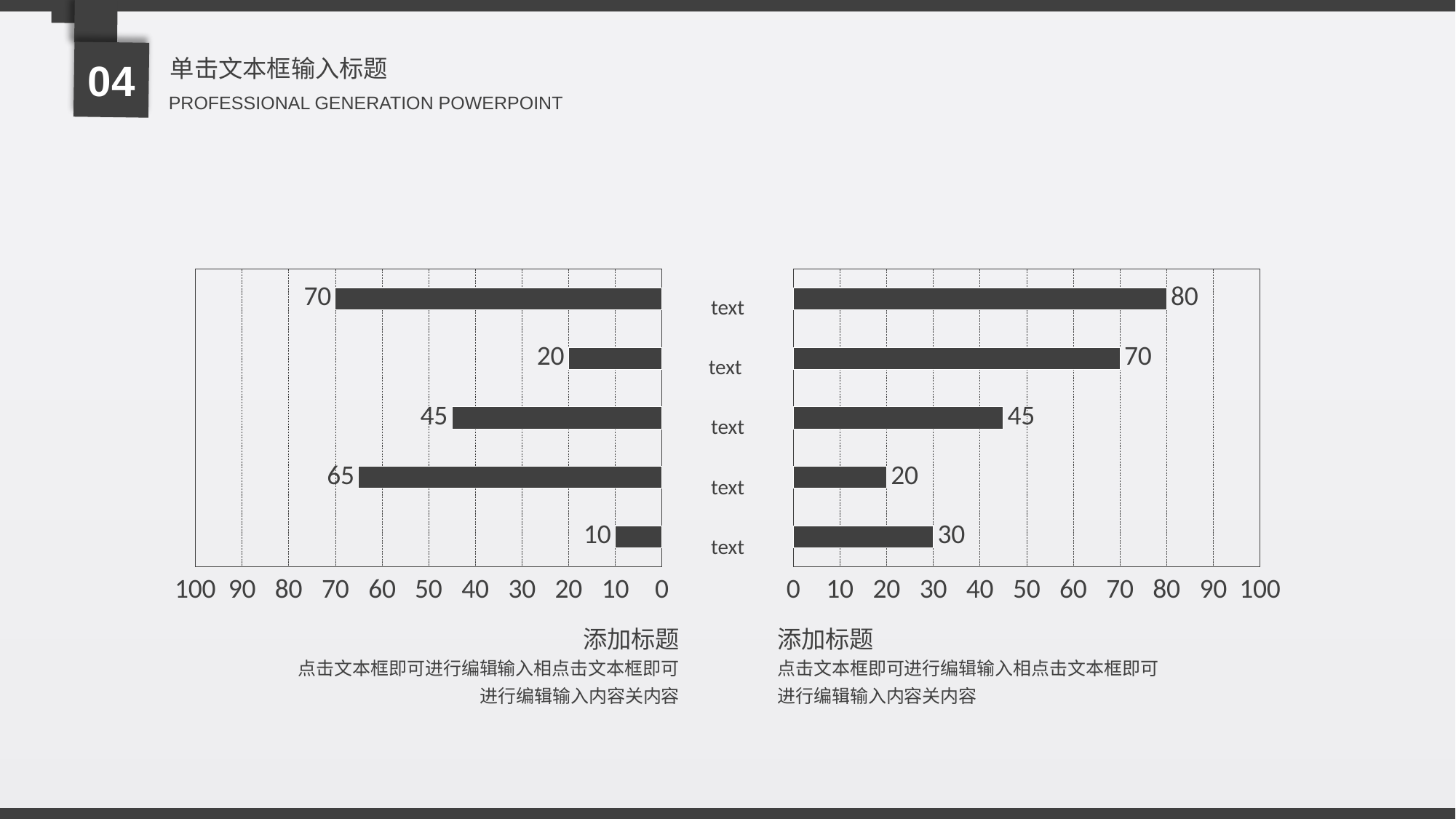

单击文本框输入标题
04
PROFESSIONAL GENERATION POWERPOINT

### Chart

| Category |
|---|

### Chart

| Category | 계열 1 |
|---|---|
| value01 | 10.0 |
| value02 | 65.0 |
| value03 | 45.0 |
| value04 | 20.0 |
| value05 | 70.0 |

### Chart

| Category | 계열 1 |
|---|---|
| value01 | 30.0 |
| value02 | 20.0 |
| value03 | 45.0 |
| value04 | 70.0 |
| value05 | 80.0 |
text
text
text
text
text
添加标题
添加标题
点击文本框即可进行编辑输入相点击文本框即可进行编辑输入内容关内容
点击文本框即可进行编辑输入相点击文本框即可进行编辑输入内容关内容